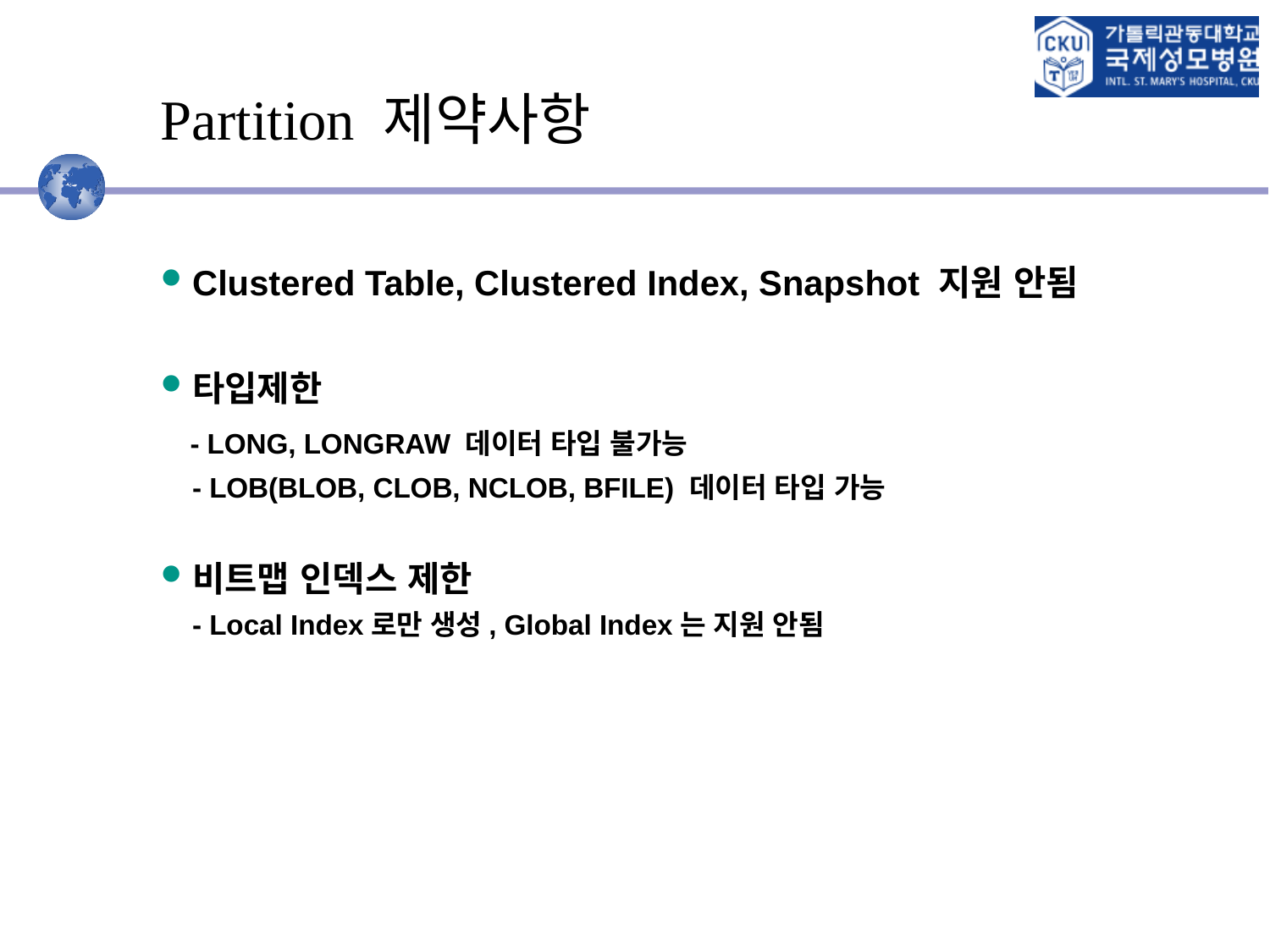

# Partition 제약사항

Clustered Table, Clustered Index, Snapshot 지원 안됨

타입제한
   - LONG, LONGRAW 데이터 타입 불가능
    - LOB(BLOB, CLOB, NCLOB, BFILE) 데이터 타입 가능

비트맵 인덱스 제한
    - Local Index로만 생성, Global Index는 지원 안됨